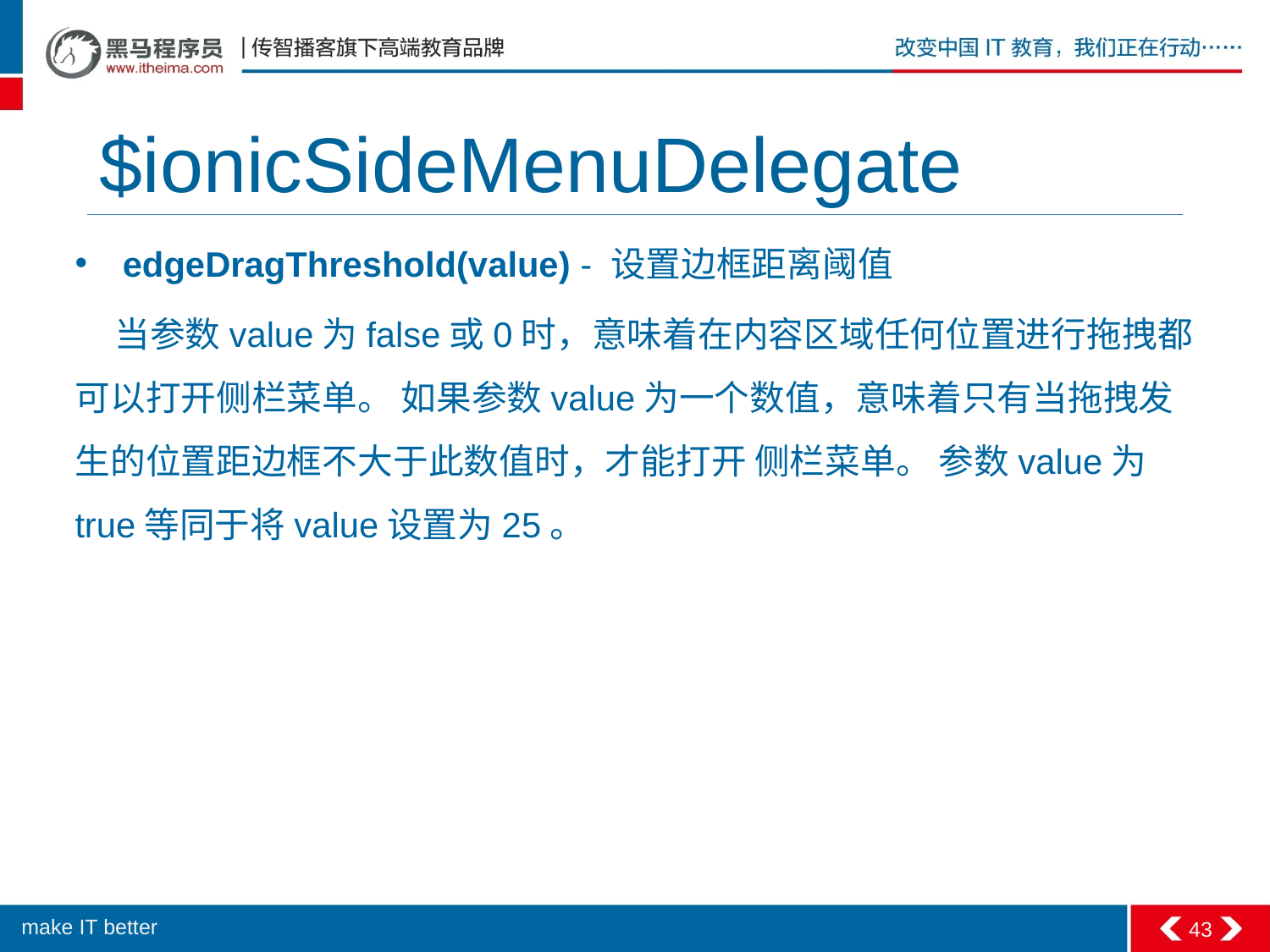

# $ionicSideMenuDelegate
edgeDragThreshold(value) - 设置边框距离阈值
    当参数value为false或0时，意味着在内容区域任何位置进行拖拽都可以打开侧栏菜单。 如果参数value为一个数值，意味着只有当拖拽发生的位置距边框不大于此数值时，才能打开 侧栏菜单。 参数value为true等同于将value设置为25。

43

make IT better